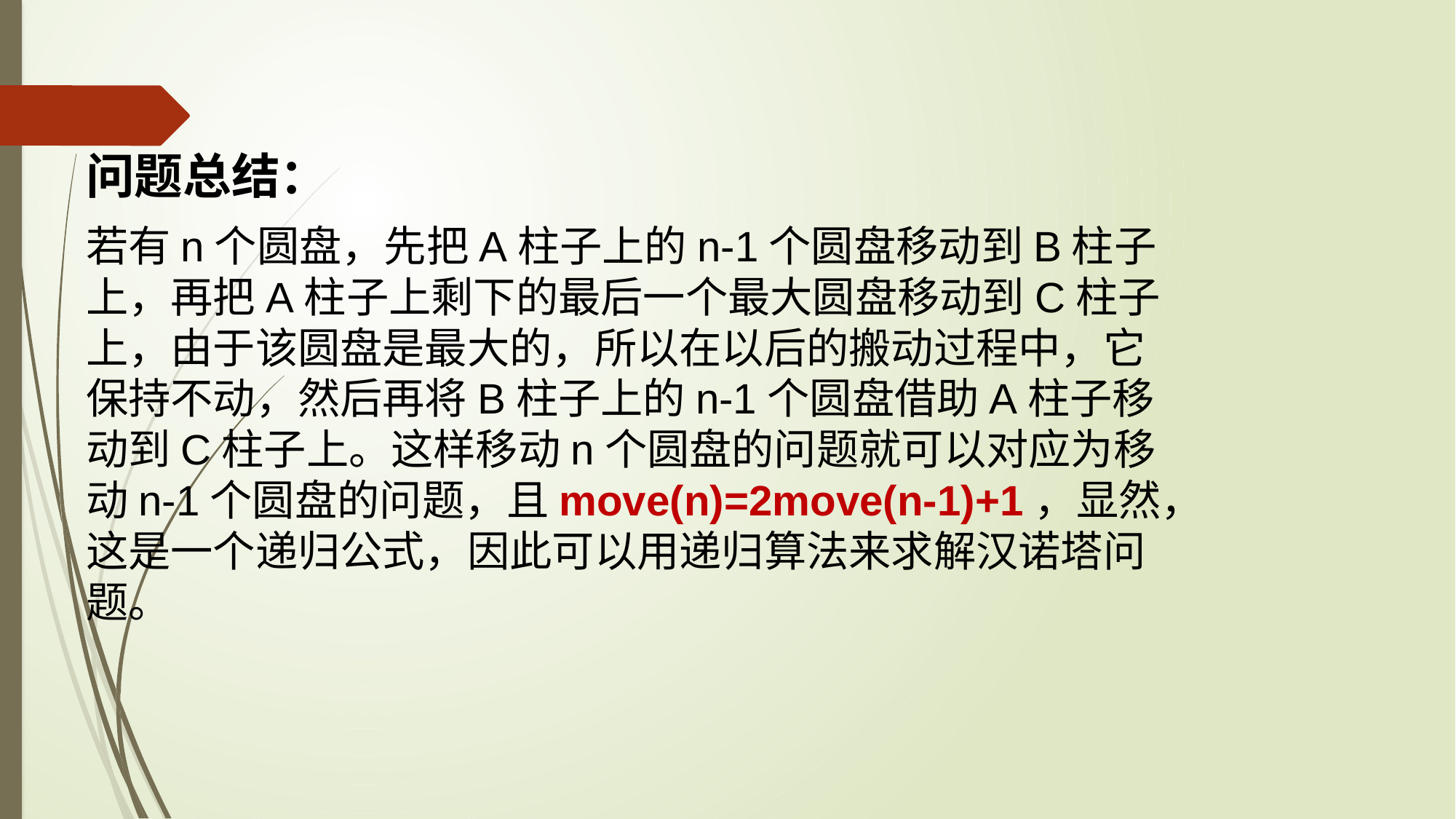

问题总结：
若有n个圆盘，先把A柱子上的n-1个圆盘移动到B柱子上，再把A柱子上剩下的最后一个最大圆盘移动到C柱子上，由于该圆盘是最大的，所以在以后的搬动过程中，它保持不动，然后再将B柱子上的n-1个圆盘借助A柱子移动到C柱子上。这样移动n个圆盘的问题就可以对应为移动n-1个圆盘的问题，且move(n)=2move(n-1)+1，显然，这是一个递归公式，因此可以用递归算法来求解汉诺塔问题。